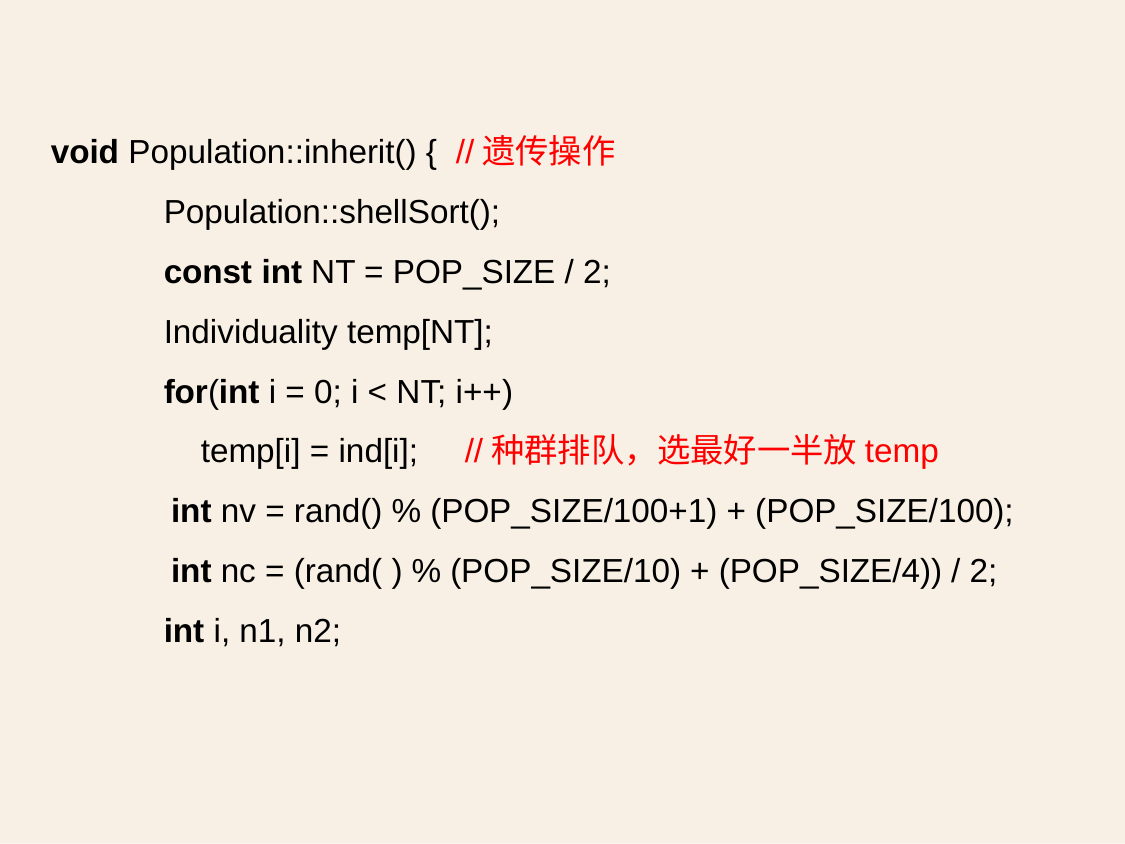

void Population::inherit() {  //遗传操作
	Population::shellSort();
	const int NT = POP_SIZE / 2;
	Individuality temp[NT];
	for(int i = 0; i < NT; i++)
	    temp[i] = ind[i];     //种群排队，选最好一半放temp
                 int nv = rand() % (POP_SIZE/100+1) + (POP_SIZE/100);
                 int nc = (rand( ) % (POP_SIZE/10) + (POP_SIZE/4)) / 2;
	int i, n1, n2;